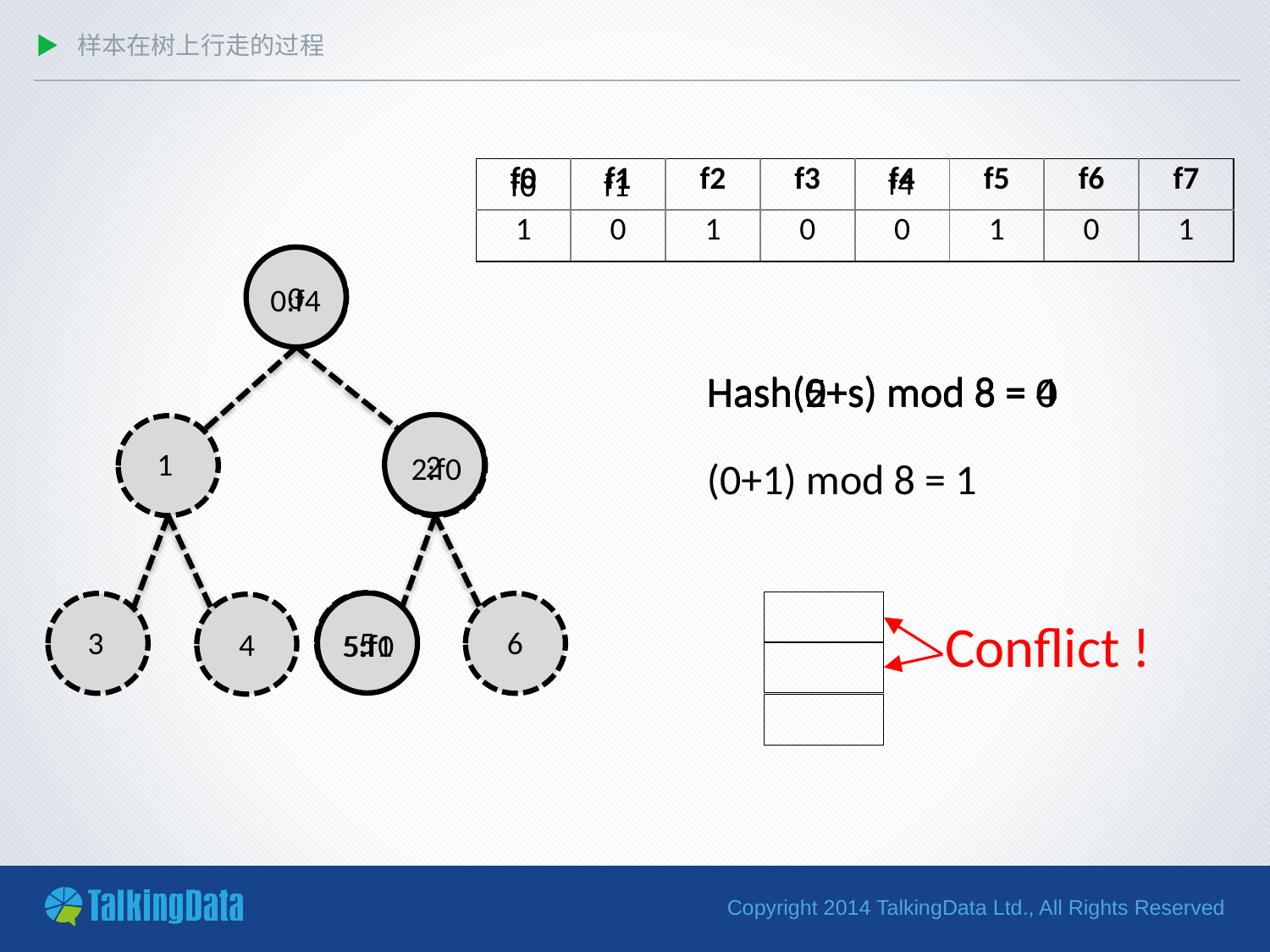

# 样本在树上行走的过程
f4
| f0 | f1 | f2 | f3 | f4 | f5 | f6 | f7 |
| --- | --- | --- | --- | --- | --- | --- | --- |
| 1 | 0 | 1 | 0 | 0 | 1 | 0 | 1 |
f0
f1
f0

0
0:f4
Hash(0+s) mod 8 = 4
Hash(2+s) mod 8 = 0
Hash(5+s) mod 8 = 0

1
2
2:f0
(0+1) mod 8 = 1

Conflict !
3
5
6
4
5:f1
5:f0